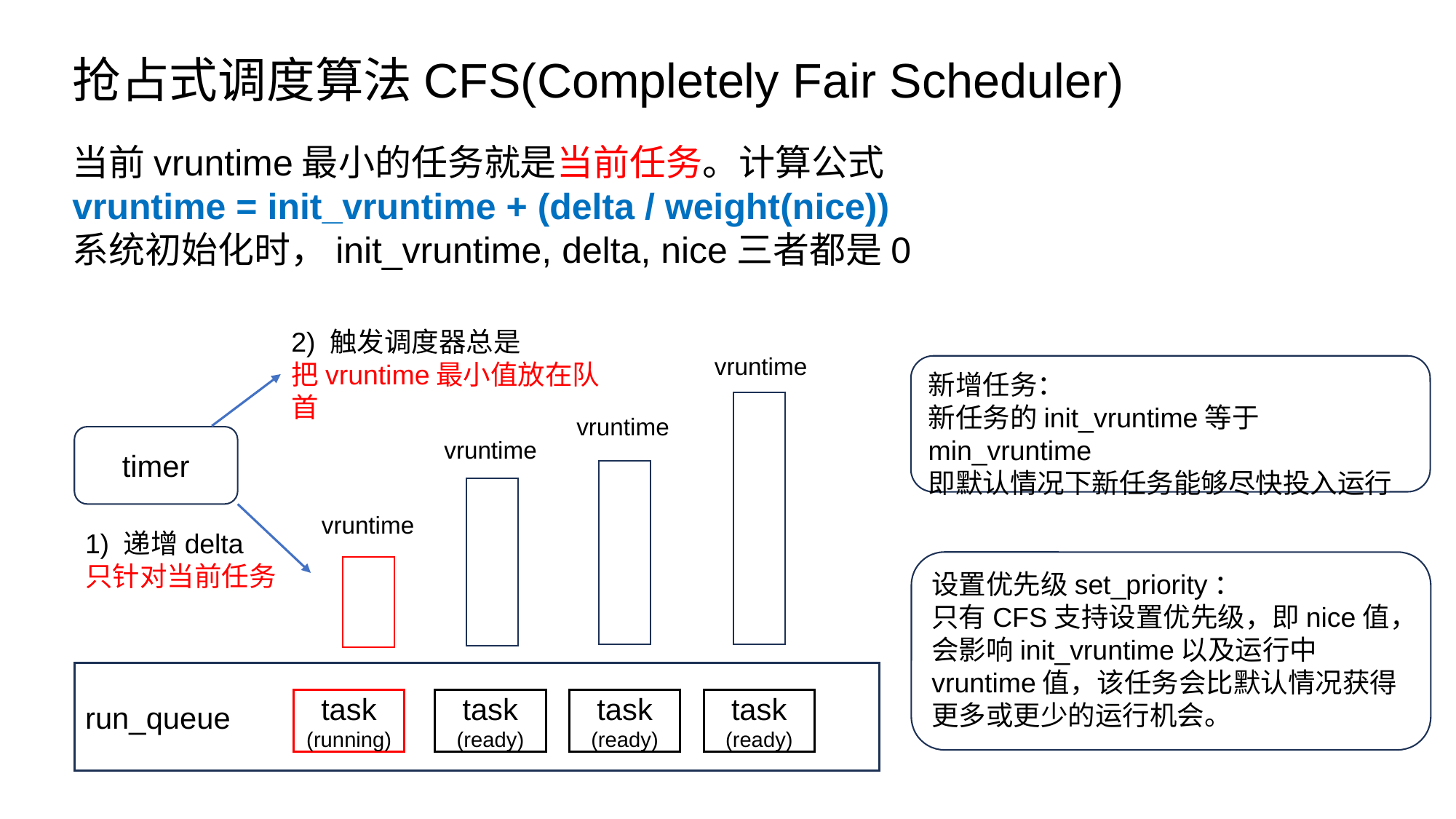

抢占式调度算法CFS(Completely Fair Scheduler)
当前vruntime最小的任务就是当前任务。计算公式
vruntime = init_vruntime + (delta / weight(nice))
系统初始化时，init_vruntime, delta, nice三者都是0
2) 触发调度器总是
把vruntime最小值放在队首
vruntime
新增任务：
新任务的init_vruntime等于min_vruntime
即默认情况下新任务能够尽快投入运行

vruntime
timer
vruntime

vruntime
1) 递增delta
只针对当前任务
设置优先级set_priority：
只有CFS支持设置优先级，即nice值，会影响init_vruntime以及运行中vruntime值，该任务会比默认情况获得更多或更少的运行机会。

run_queue
task
(running)
task
(ready)
task
(ready)
task
(ready)